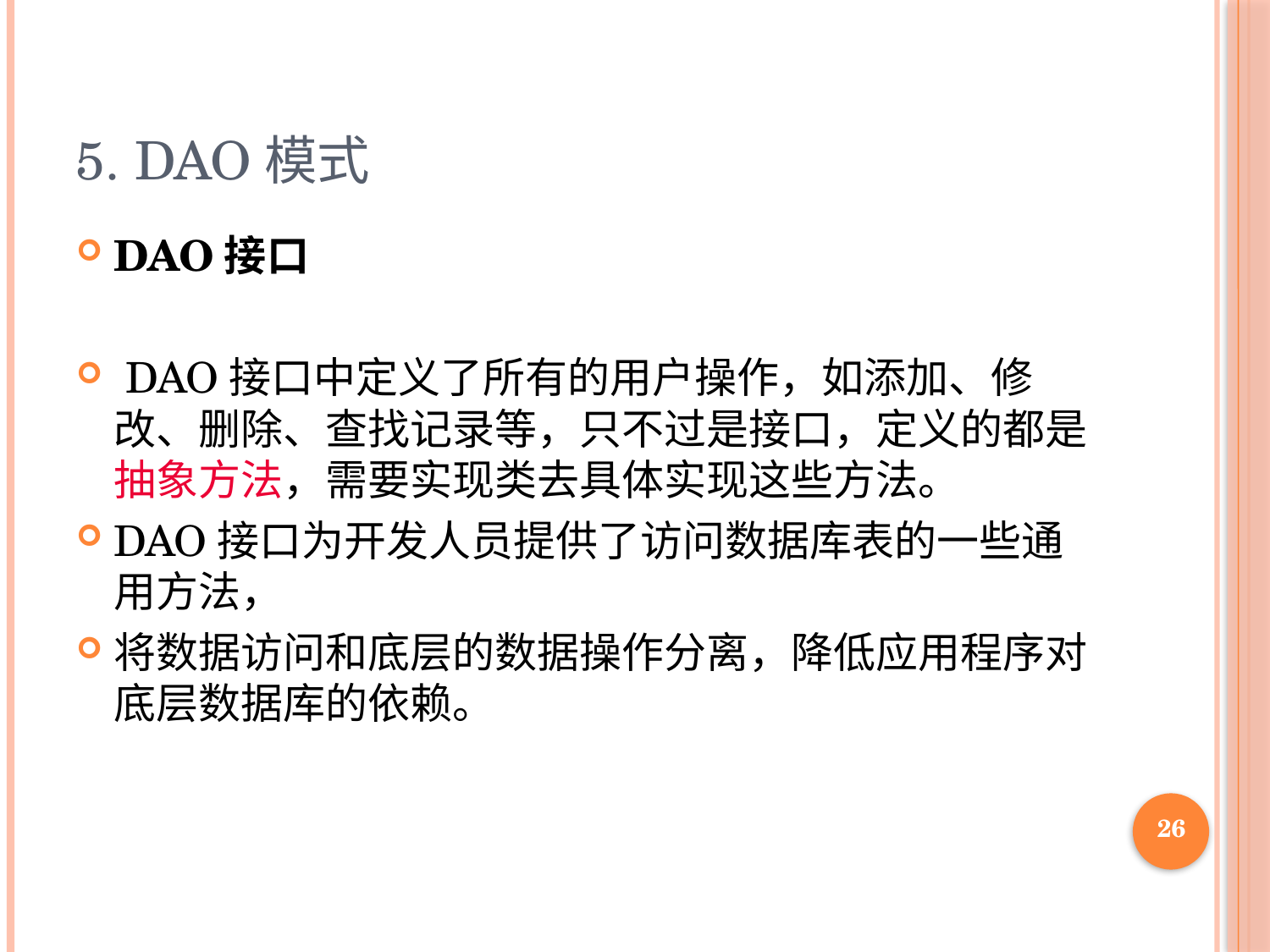

# 5. DAO模式
DAO接口

 DAO接口中定义了所有的用户操作，如添加、修改、删除、查找记录等，只不过是接口，定义的都是抽象方法，需要实现类去具体实现这些方法。
DAO接口为开发人员提供了访问数据库表的一些通用方法，
将数据访问和底层的数据操作分离，降低应用程序对底层数据库的依赖。
26